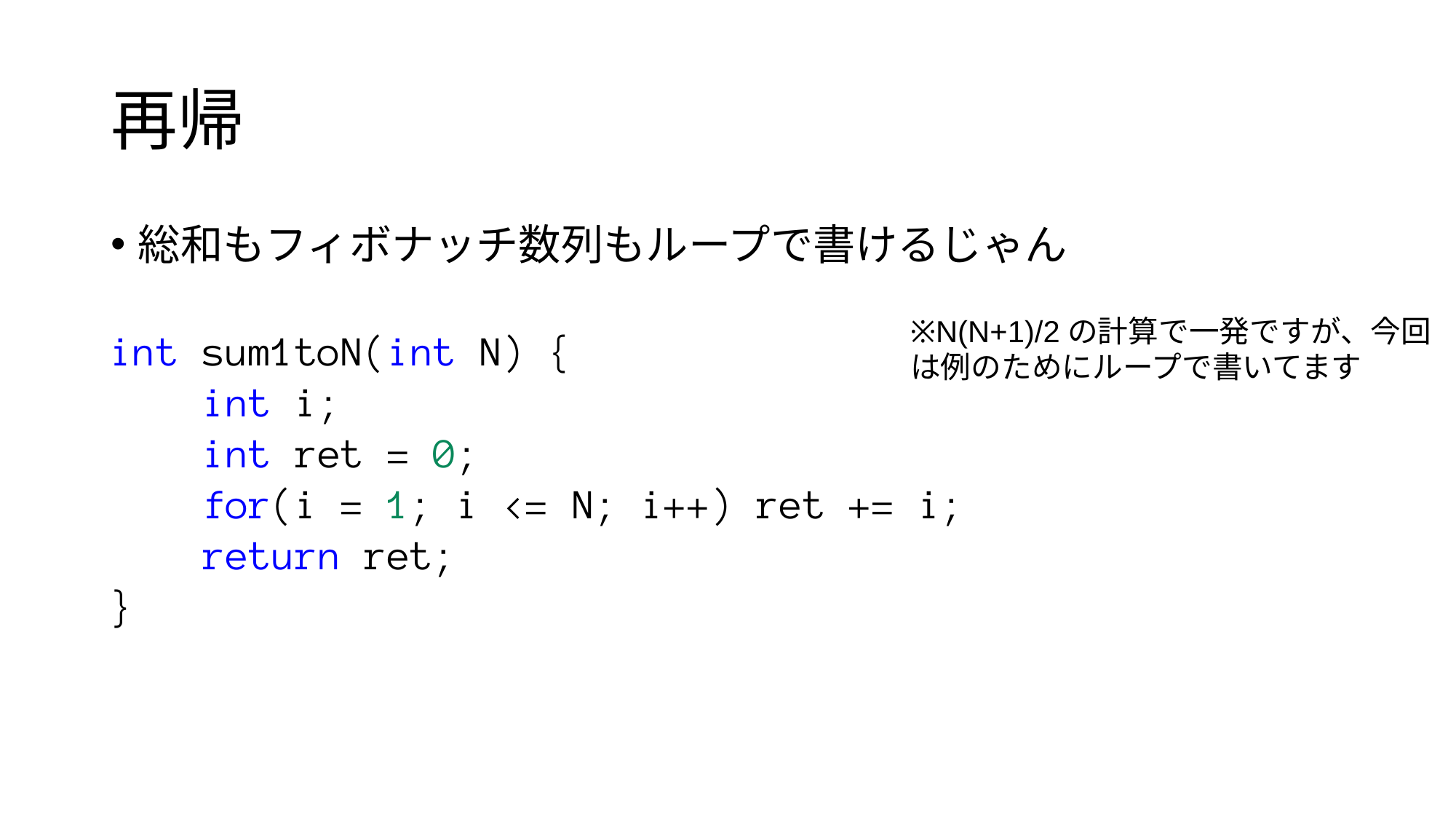

# 再帰
総和もフィボナッチ数列もループで書けるじゃん
※N(N+1)/2の計算で一発ですが、今回は例のためにループで書いてます
int sum1toN(int N) {
    int i;
    int ret = 0;
    for(i = 1; i <= N; i++) ret += i;
    return ret;
}